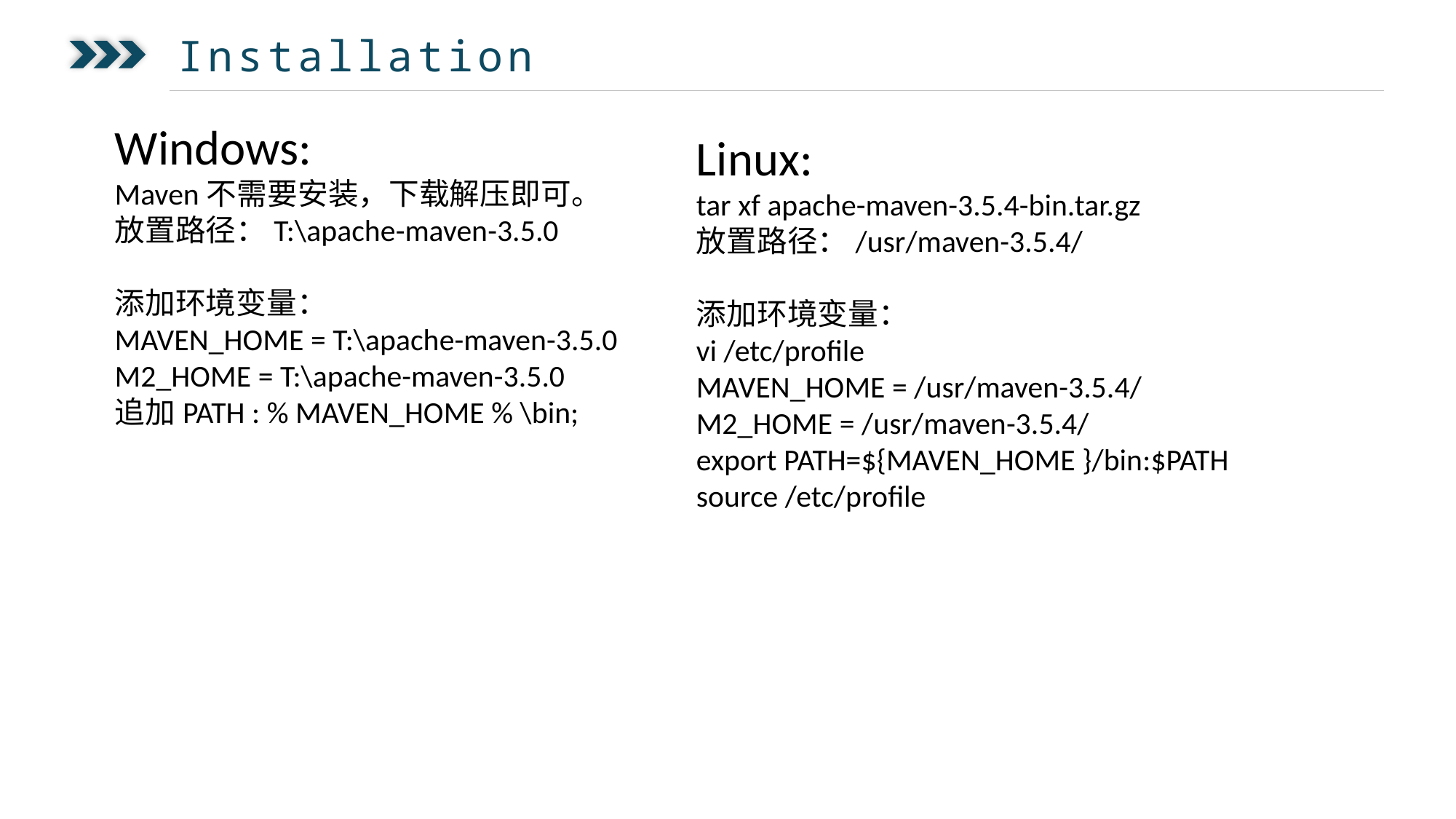

Installation

Windows:
Maven不需要安装，下载解压即可。
放置路径：T:\apache-maven-3.5.0

添加环境变量：
MAVEN_HOME = T:\apache-maven-3.5.0
M2_HOME = T:\apache-maven-3.5.0
追加PATH : % MAVEN_HOME % \bin;
Linux:
tar xf apache-maven-3.5.4-bin.tar.gz
放置路径：/usr/maven-3.5.4/

添加环境变量：
vi /etc/profile
MAVEN_HOME = /usr/maven-3.5.4/
M2_HOME = /usr/maven-3.5.4/
export PATH=${MAVEN_HOME }/bin:$PATH
source /etc/profile